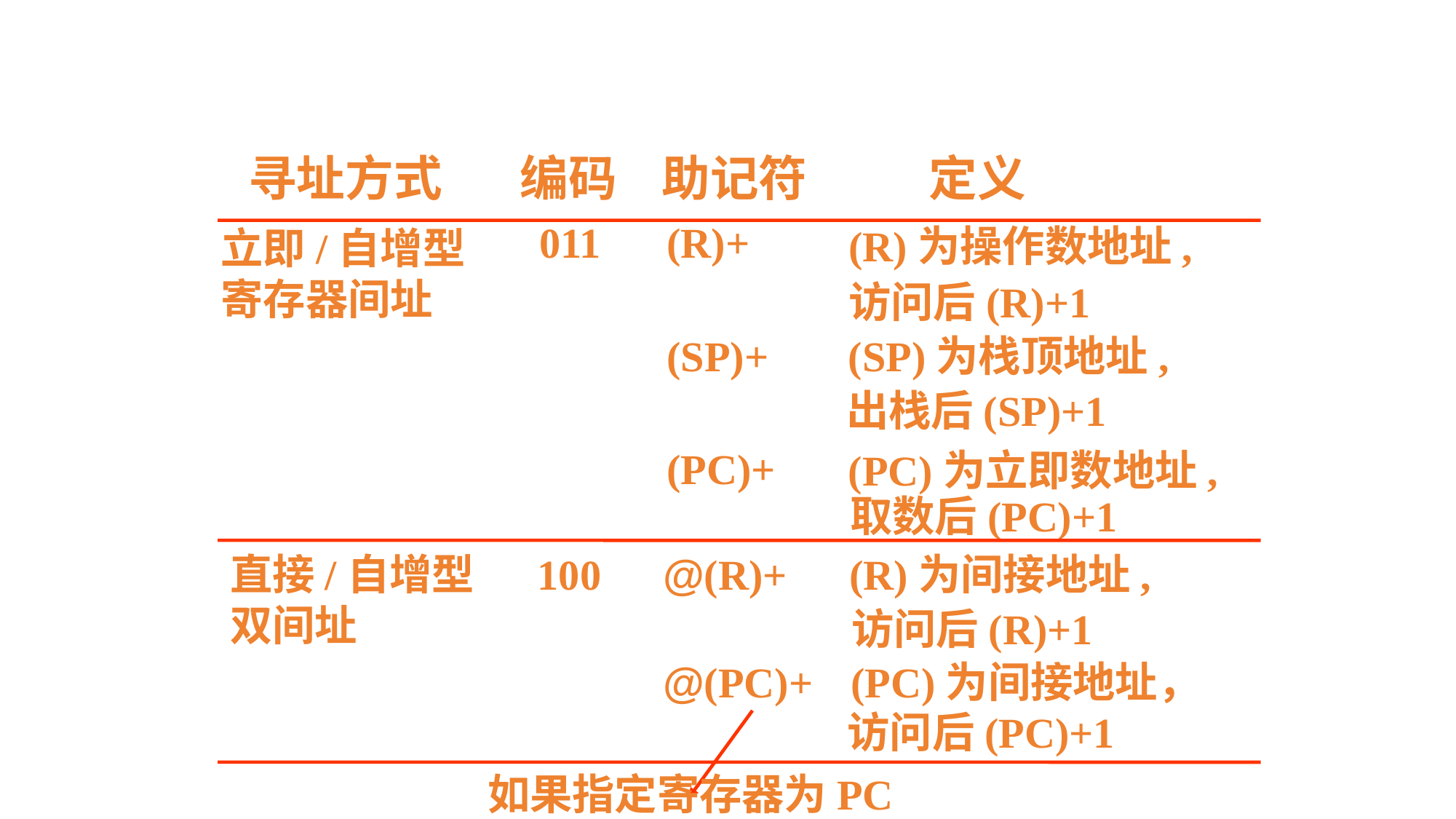

寻址方式       编码    助记符           定义
011
(R)+
(R)为操作数地址,
立即/自增型寄存器间址

访问后(R)+1
(SP)+
(SP)为栈顶地址,
出栈后(SP)+1
(PC)+
(PC)为立即数地址,
取数后(PC)+1

直接/自增型双间址
100
@(R)+
(R)为间接地址,
访问后(R)+1
@(PC)+
(PC)为间接地址，
访问后(PC)+1

如果指定寄存器为PC